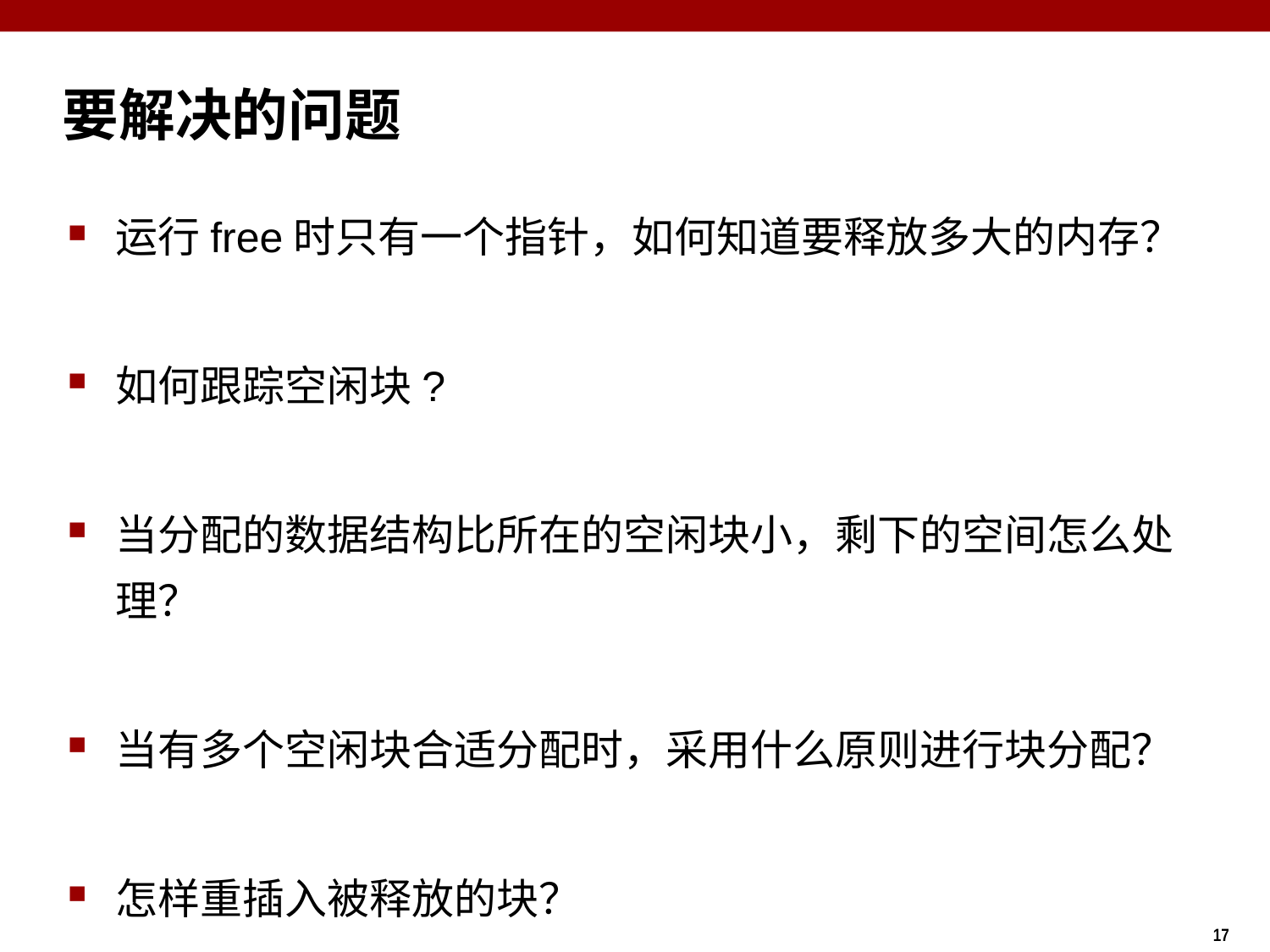

# 要解决的问题
运行free时只有一个指针，如何知道要释放多大的内存？

如何跟踪空闲块?

当分配的数据结构比所在的空闲块小，剩下的空间怎么处理？

当有多个空闲块合适分配时，采用什么原则进行块分配？

怎样重插入被释放的块？